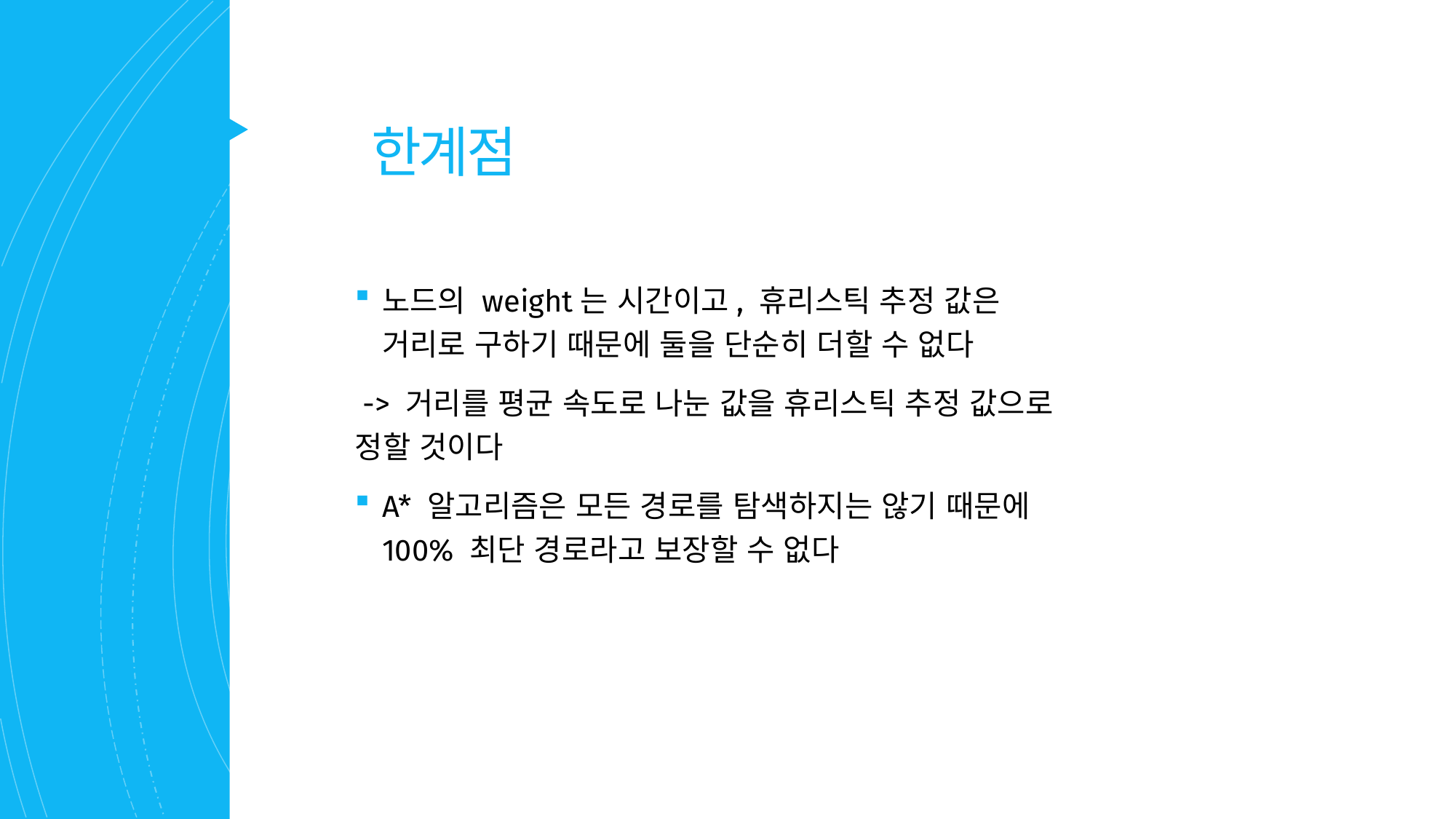

# 한계점

노드의 weight는 시간이고, 휴리스틱 추정 값은 거리로 구하기 때문에 둘을 단순히 더할 수 없다
 -> 거리를 평균 속도로 나눈 값을 휴리스틱 추정 값으로 정할 것이다
A* 알고리즘은 모든 경로를 탐색하지는 않기 때문에 100% 최단 경로라고 보장할 수 없다